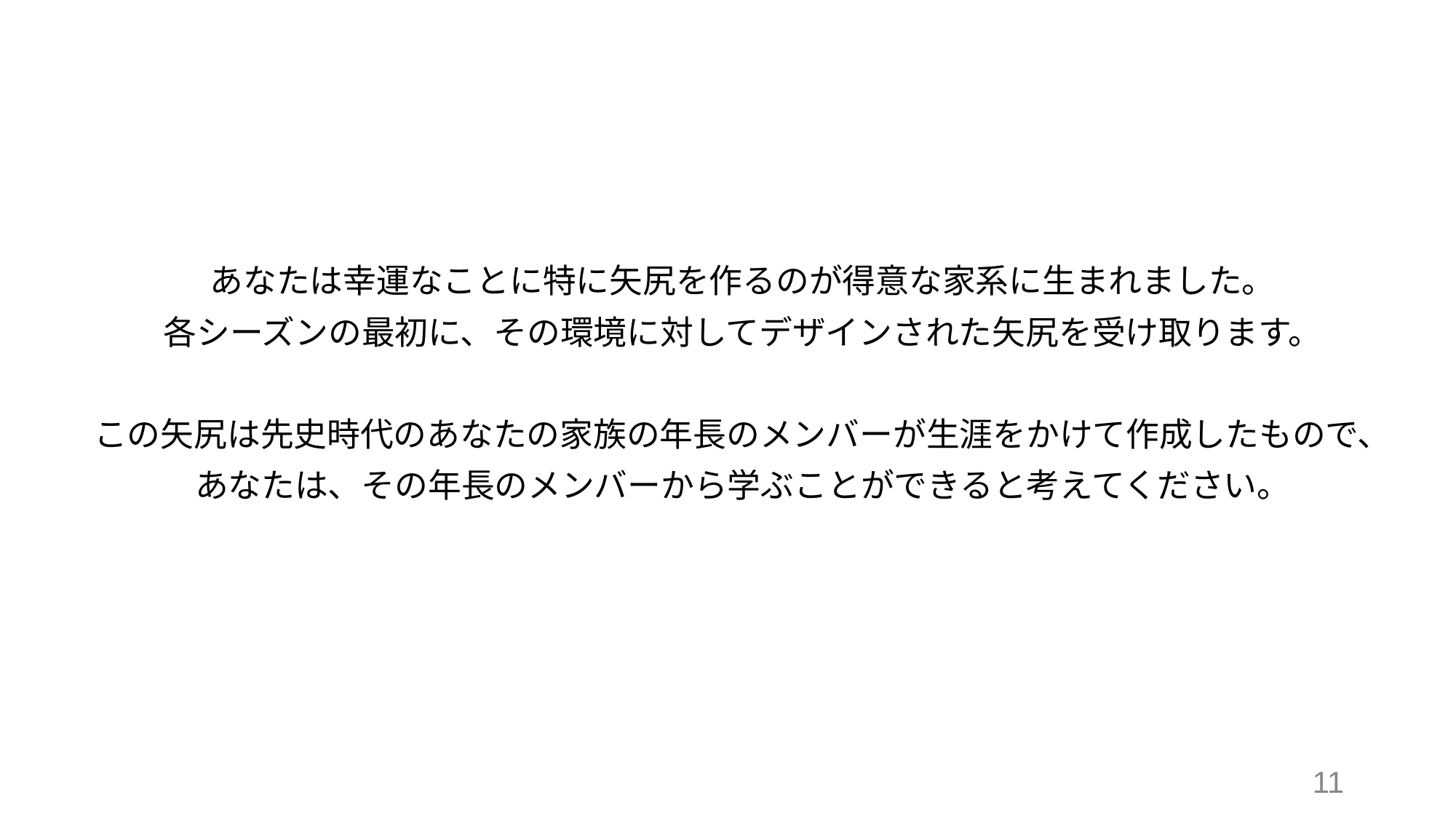

あなたは幸運なことに特に矢尻を作るのが得意な家系に生まれました。
各シーズンの最初に、その環境に対してデザインされた矢尻を受け取ります。

この矢尻は先史時代のあなたの家族の年長のメンバーが生涯をかけて作成したもので、
あなたは、その年長のメンバーから学ぶことができると考えてください。

11